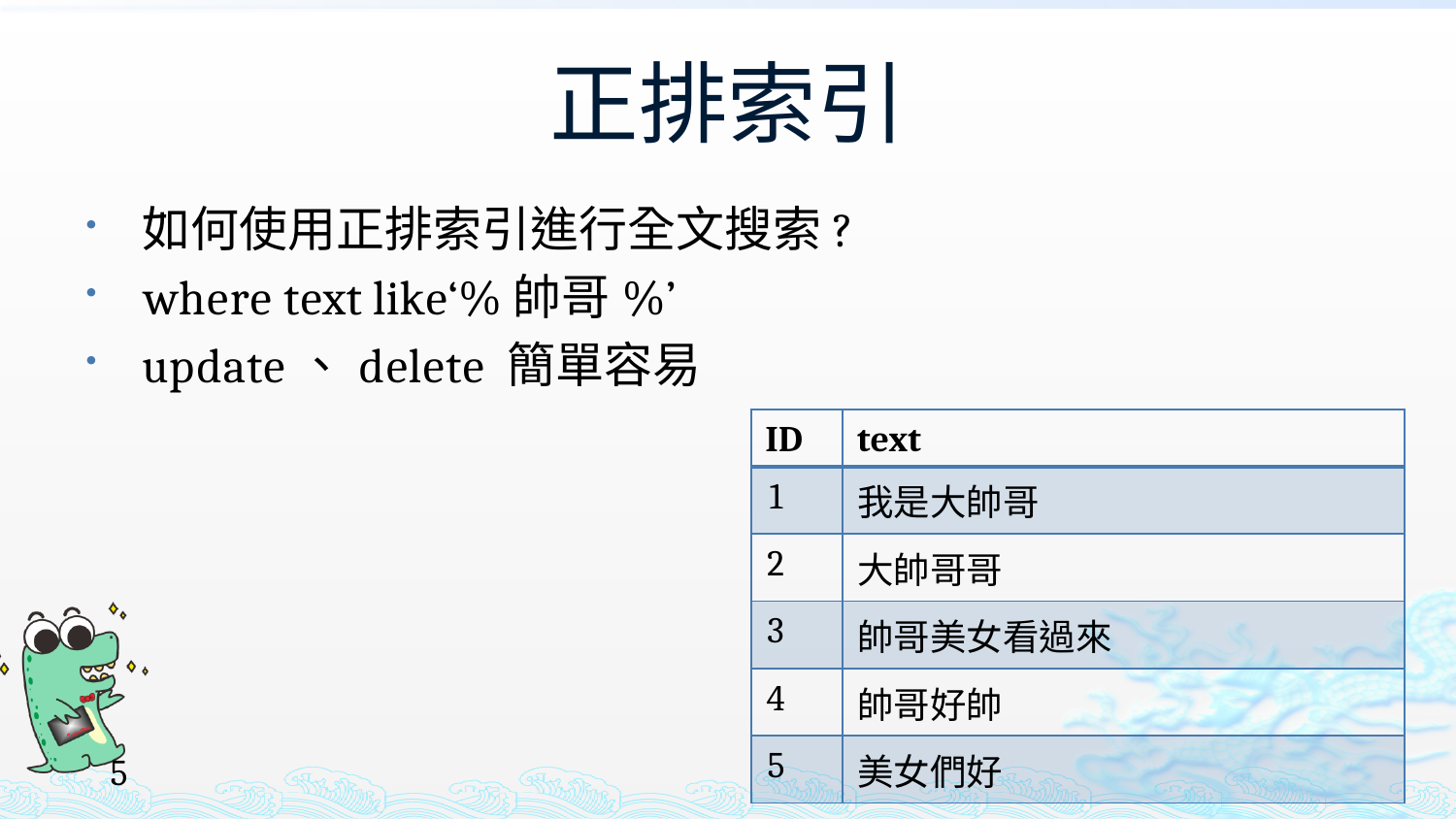

# 正排索引
如何使用正排索引進行全文搜索?
where text like‘%帥哥%’
update、delete 簡單容易
| ID | text |
| --- | --- |
| 1 | 我是大帥哥 |
| 2 | 大帥哥哥 |
| 3 | 帥哥美女看過來 |
| 4 | 帥哥好帥 |
| 5 | 美女們好 |
5